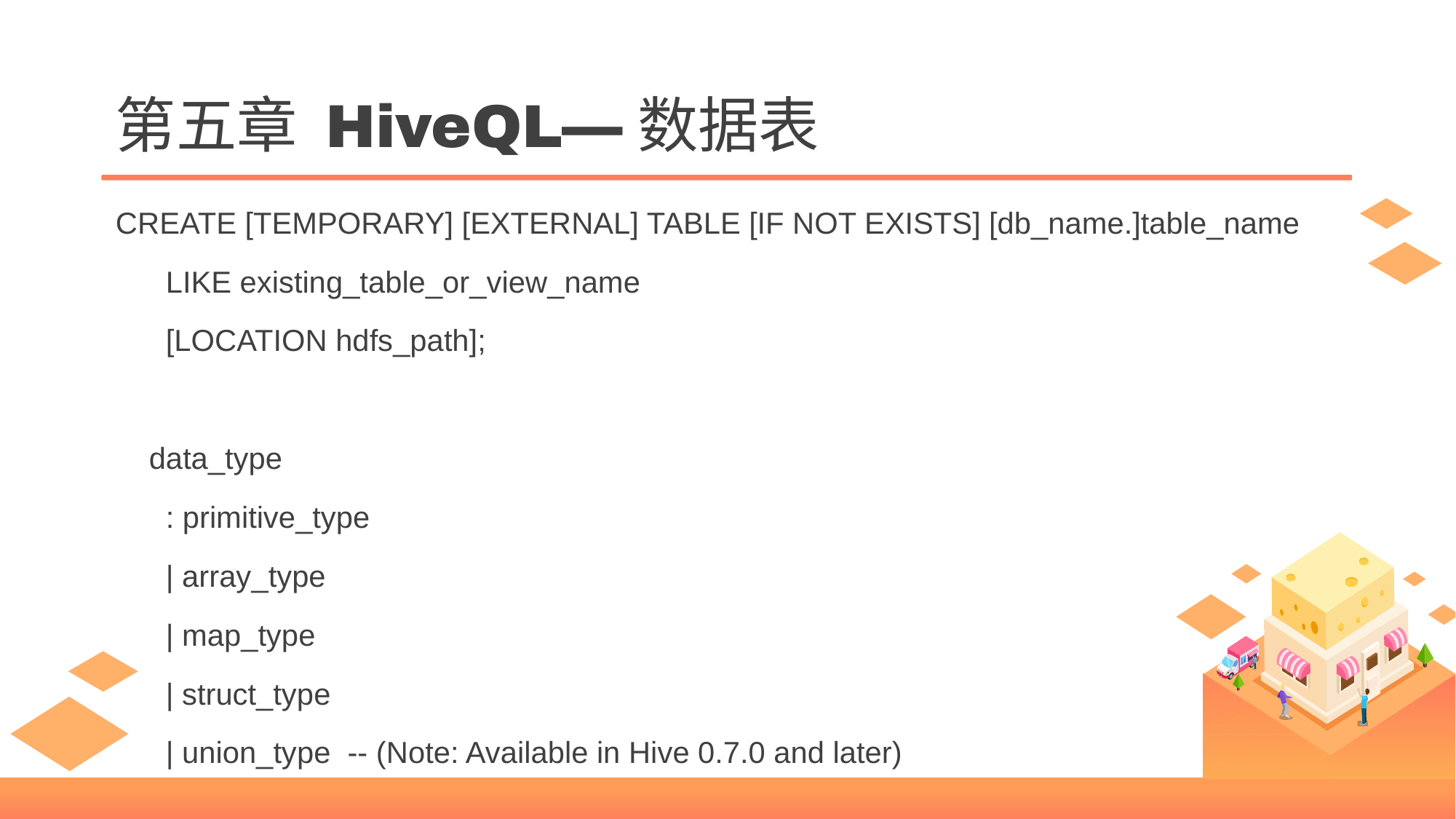

# 第五章 HiveQL—数据表
CREATE [TEMPORARY] [EXTERNAL] TABLE [IF NOT EXISTS] [db_name.]table_name
      LIKE existing_table_or_view_name
      [LOCATION hdfs_path];

    data_type
      : primitive_type
      | array_type
      | map_type
      | struct_type
      | union_type  -- (Note: Available in Hive 0.7.0 and later)